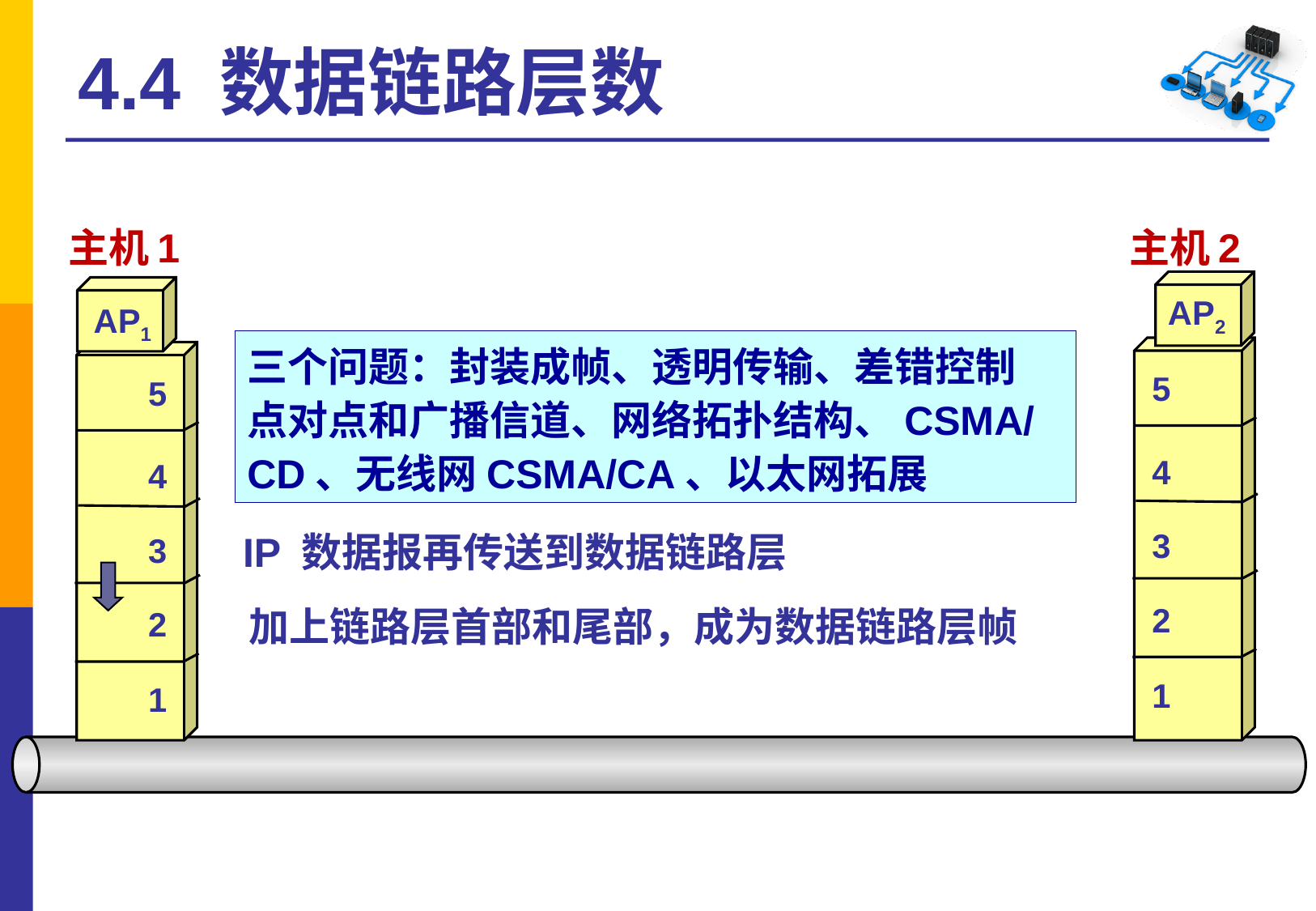

# 4.4 数据链路层数

主机 1
主机 2

AP2
AP1
三个问题：封装成帧、透明传输、差错控制
点对点和广播信道、网络拓扑结构、CSMA/CD、无线网CSMA/CA、以太网拓展

5
5

4
4

3
IP 数据报再传送到数据链路层
3

2
加上链路层首部和尾部，成为数据链路层帧
2

1
1